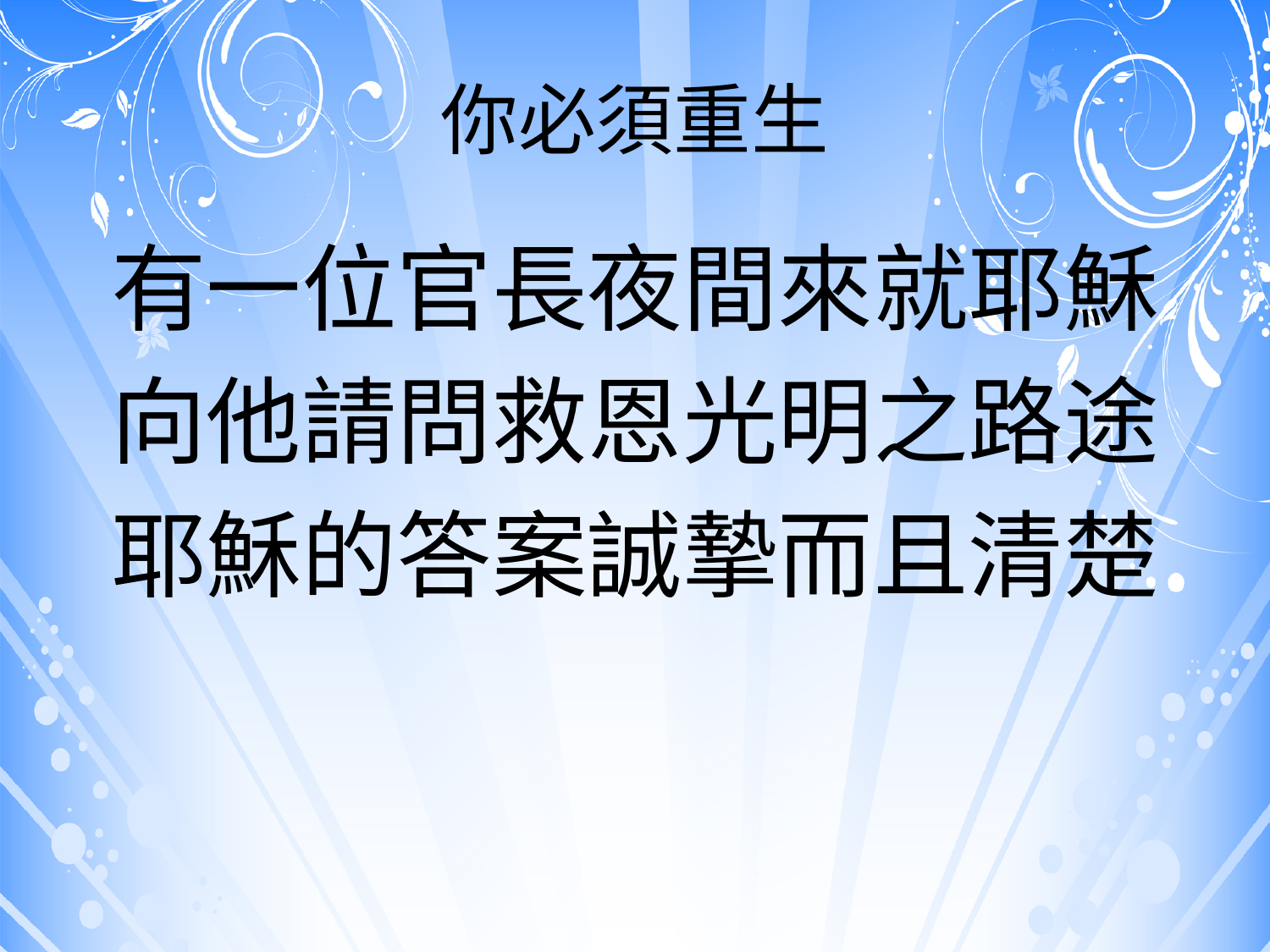

# 你必須重生
有一位官長夜間來就耶穌
向他請問救恩光明之路途
耶穌的答案誠摯而且清楚